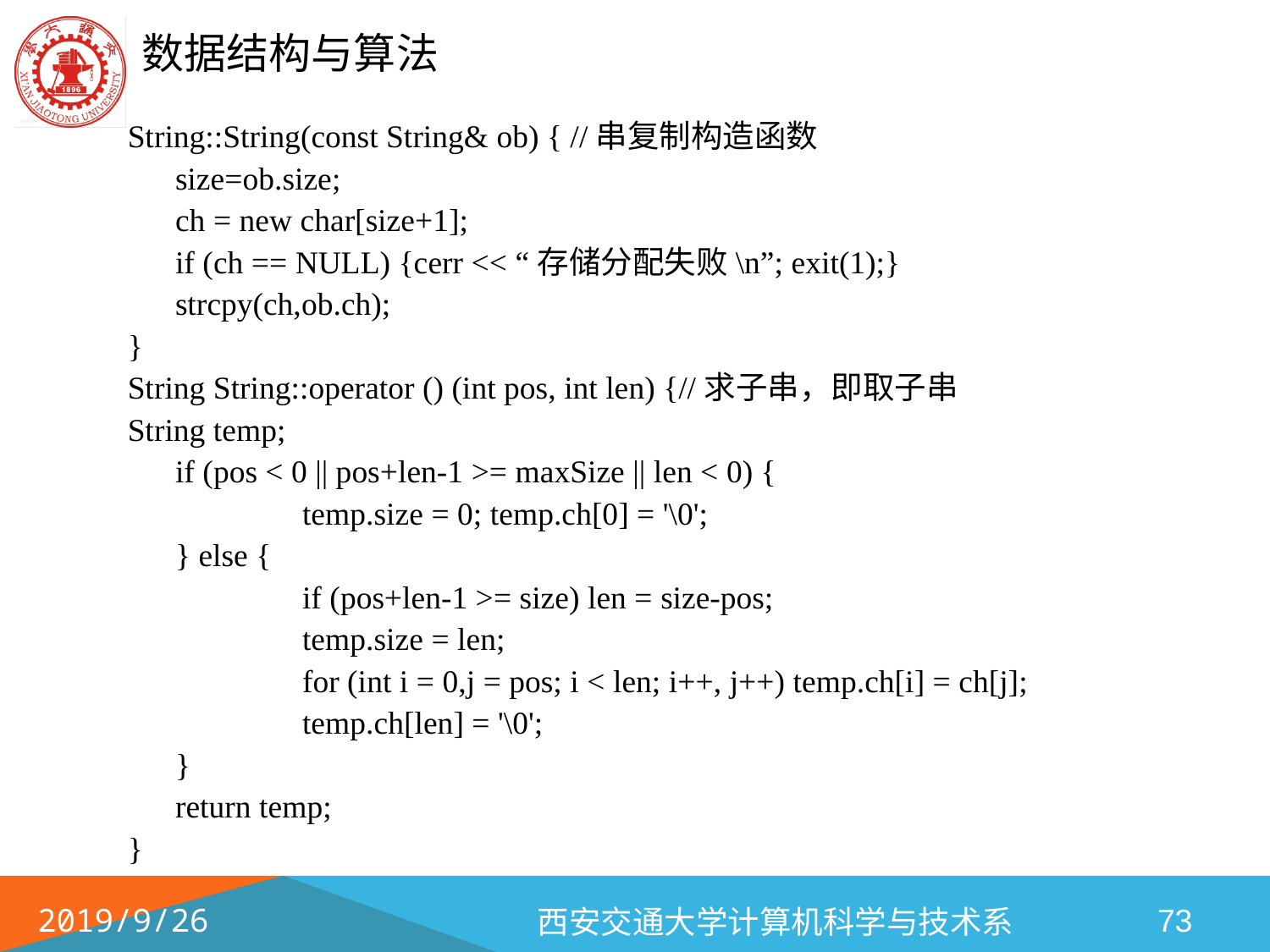

String::String(const String& ob) { //串复制构造函数
	size=ob.size;
	ch = new char[size+1];
	if (ch == NULL) {cerr << “存储分配失败\n”; exit(1);}
	strcpy(ch,ob.ch);
}
String String::operator () (int pos, int len) {//求子串，即取子串
String temp;
	if (pos < 0 || pos+len-1 >= maxSize || len < 0) {
		temp.size = 0; temp.ch[0] = '\0';
	} else {
		if (pos+len-1 >= size) len = size-pos;
		temp.size = len;
		for (int i = 0,j = pos; i < len; i++, j++) temp.ch[i] = ch[j];
		temp.ch[len] = '\0';
	}
	return temp;
}